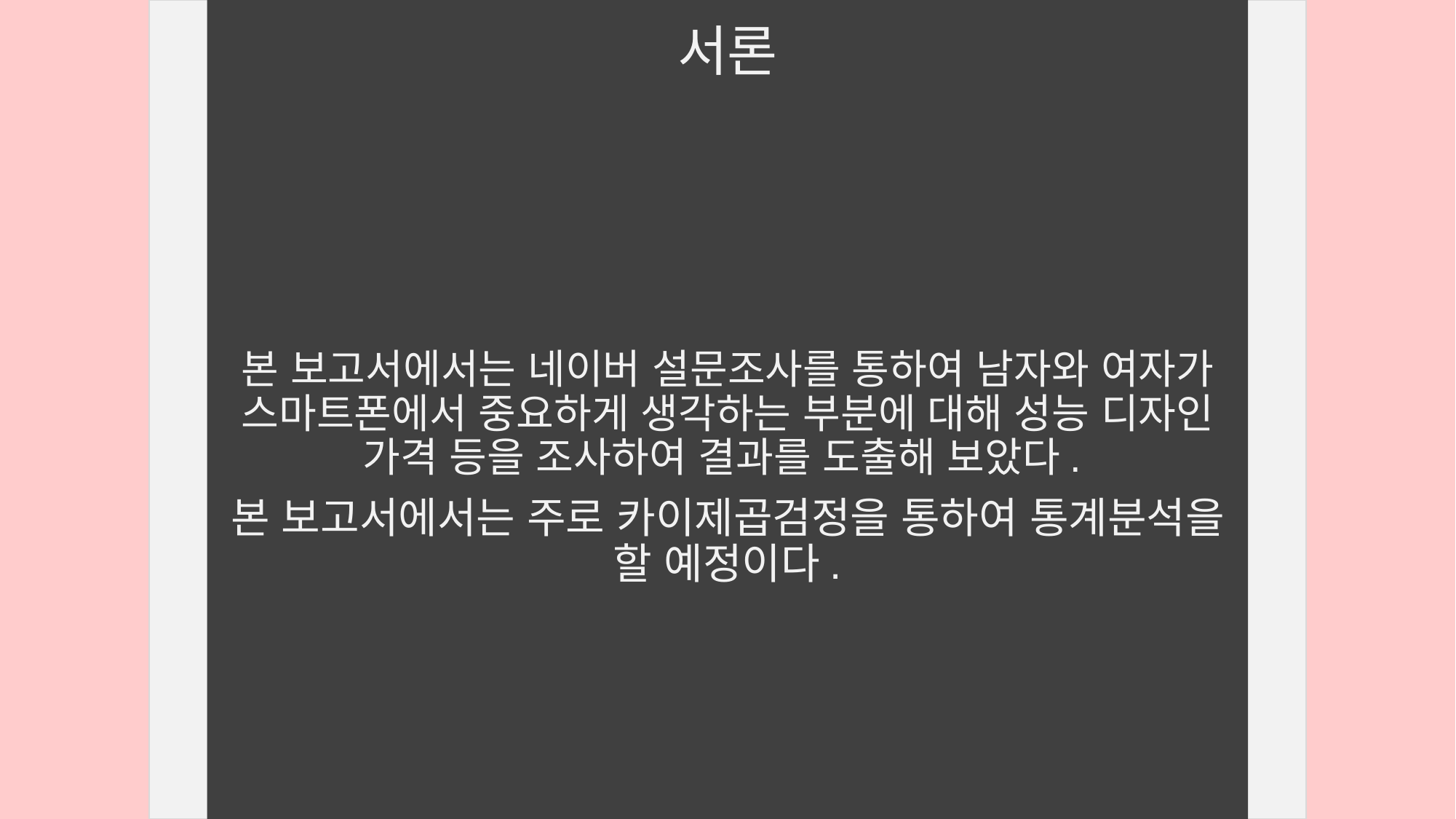

# 서론
본 보고서에서는 네이버 설문조사를 통하여 남자와 여자가 스마트폰에서 중요하게 생각하는 부분에 대해 성능 디자인 가격 등을 조사하여 결과를 도출해 보았다.
본 보고서에서는 주로 카이제곱검정을 통하여 통계분석을 할 예정이다.